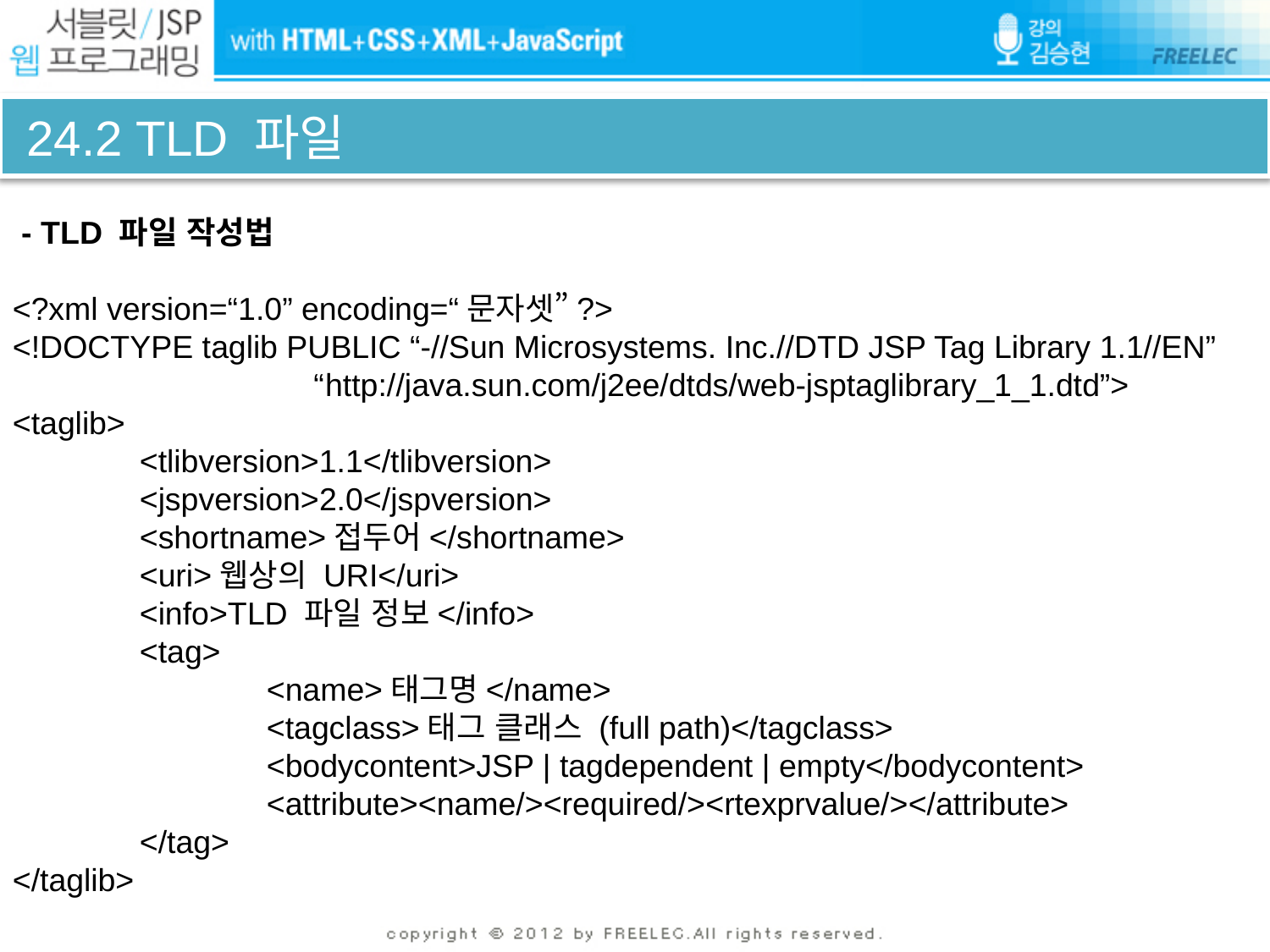

# 24.2 TLD 파일
 - TLD 파일 작성법

<?xml version=“1.0” encoding=“문자셋”?>
<!DOCTYPE taglib PUBLIC “-//Sun Microsystems. Inc.//DTD JSP Tag Library 1.1//EN”
                                  “http://java.sun.com/j2ee/dtds/web-jsptaglibrary_1_1.dtd”>
<taglib>
	<tlibversion>1.1</tlibversion>
	<jspversion>2.0</jspversion>
	<shortname>접두어</shortname>
	<uri>웹상의 URI</uri>
	<info>TLD 파일 정보</info>
	<tag>
		<name>태그명</name>
		<tagclass>태그 클래스 (full path)</tagclass>
		<bodycontent>JSP | tagdependent | empty</bodycontent>
		<attribute><name/><required/><rtexprvalue/></attribute>
	</tag>
</taglib>